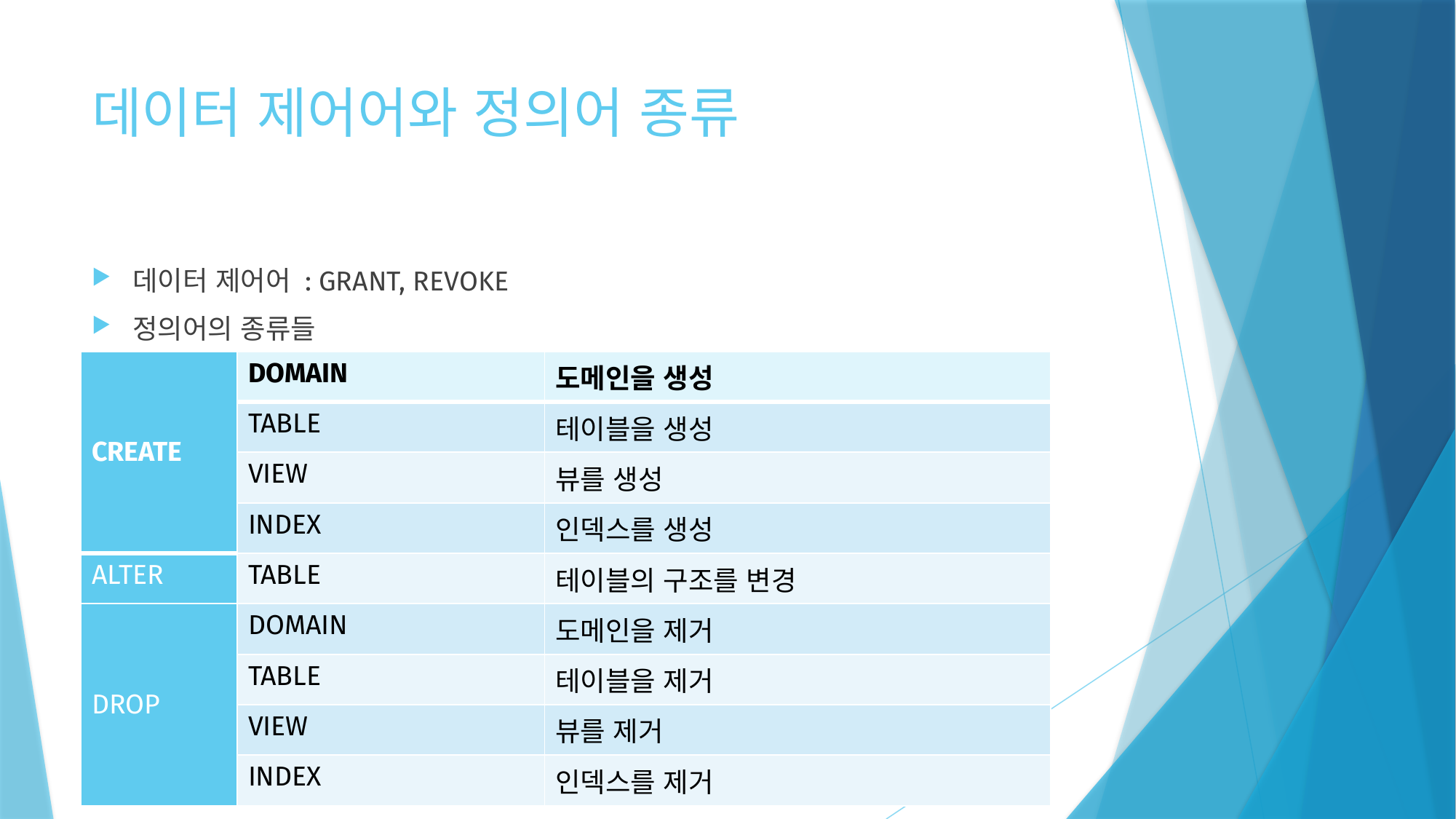

# 데이터 제어어와 정의어 종류
데이터 제어어 : GRANT, REVOKE
정의어의 종류들
| CREATE | DOMAIN | 도메인을 생성 |
| --- | --- | --- |
|  | TABLE | 테이블을 생성 |
|  | VIEW | 뷰를 생성 |
|  | INDEX | 인덱스를 생성 |
| ALTER | TABLE | 테이블의 구조를 변경 |
| DROP | DOMAIN | 도메인을 제거 |
|  | TABLE | 테이블을 제거 |
|  | VIEW | 뷰를 제거 |
|  | INDEX | 인덱스를 제거 |